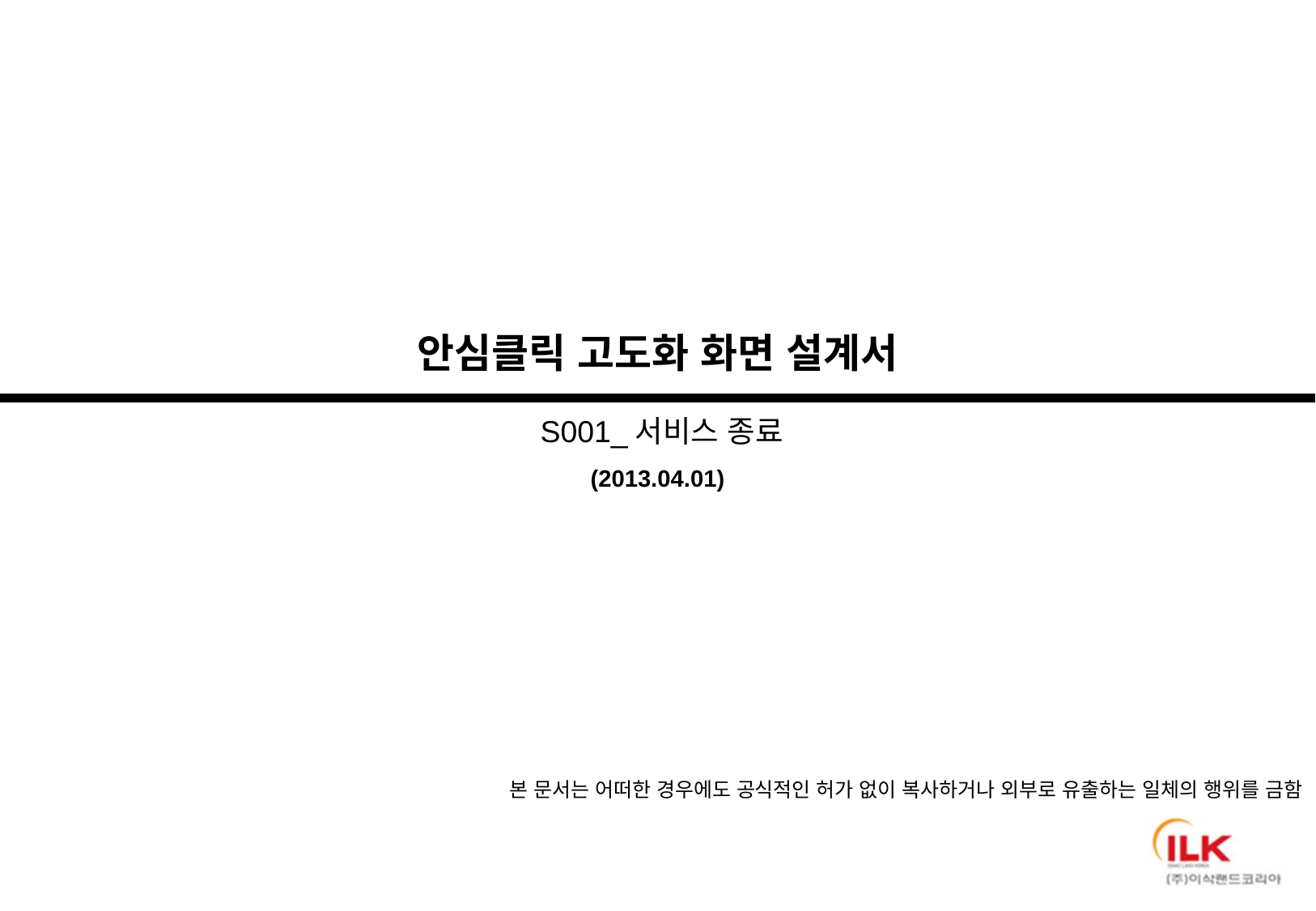

안심클릭 고도화 화면 설계서
 S001_서비스 종료
(2013.04.01)
본 문서는 어떠한 경우에도 공식적인 허가 없이 복사하거나 외부로 유출하는 일체의 행위를 금함